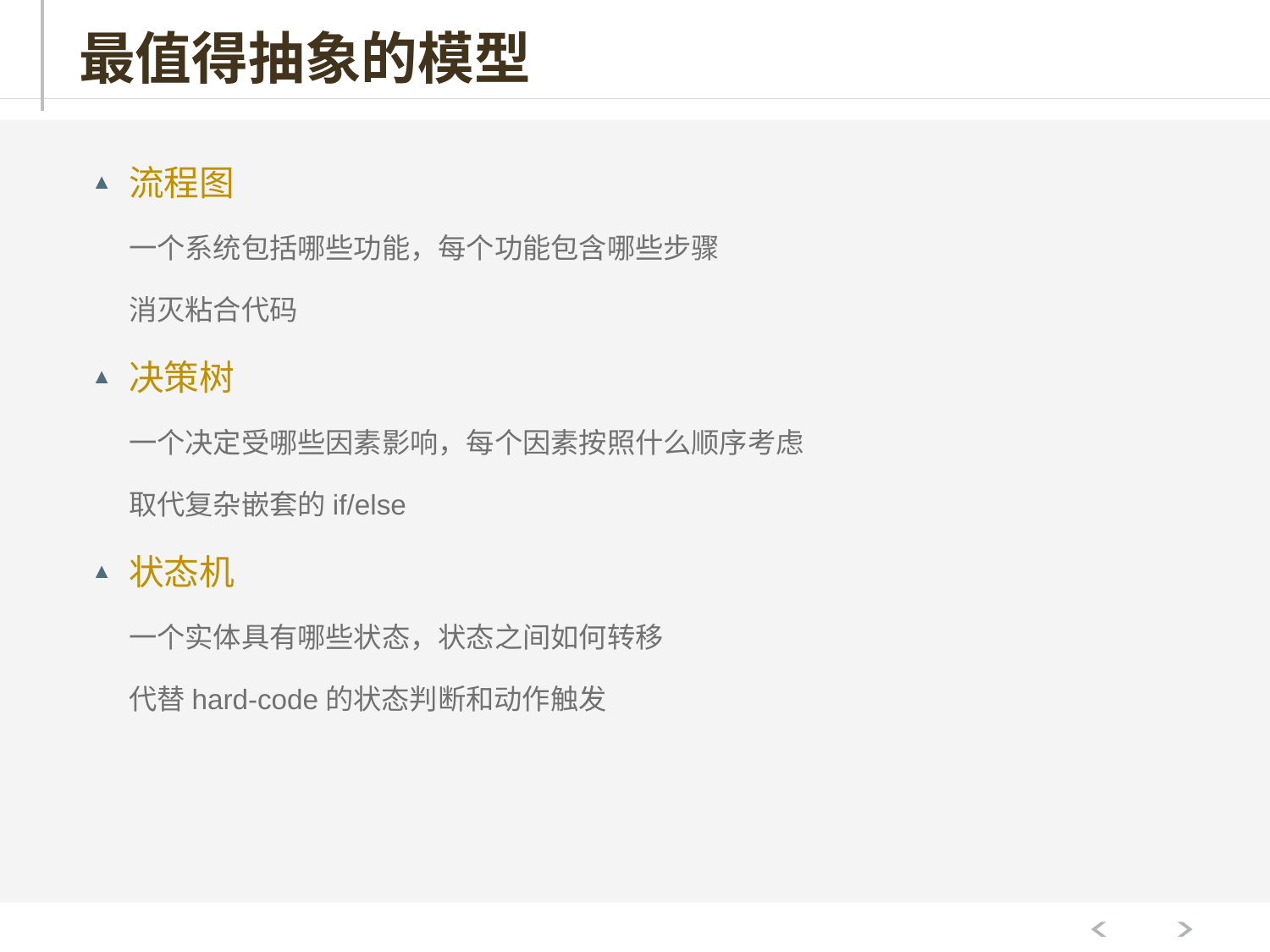

# 最值得抽象的模型
流程图
一个系统包括哪些功能，每个功能包含哪些步骤
消灭粘合代码
决策树
一个决定受哪些因素影响，每个因素按照什么顺序考虑
取代复杂嵌套的if/else
状态机
一个实体具有哪些状态，状态之间如何转移
代替hard-code的状态判断和动作触发